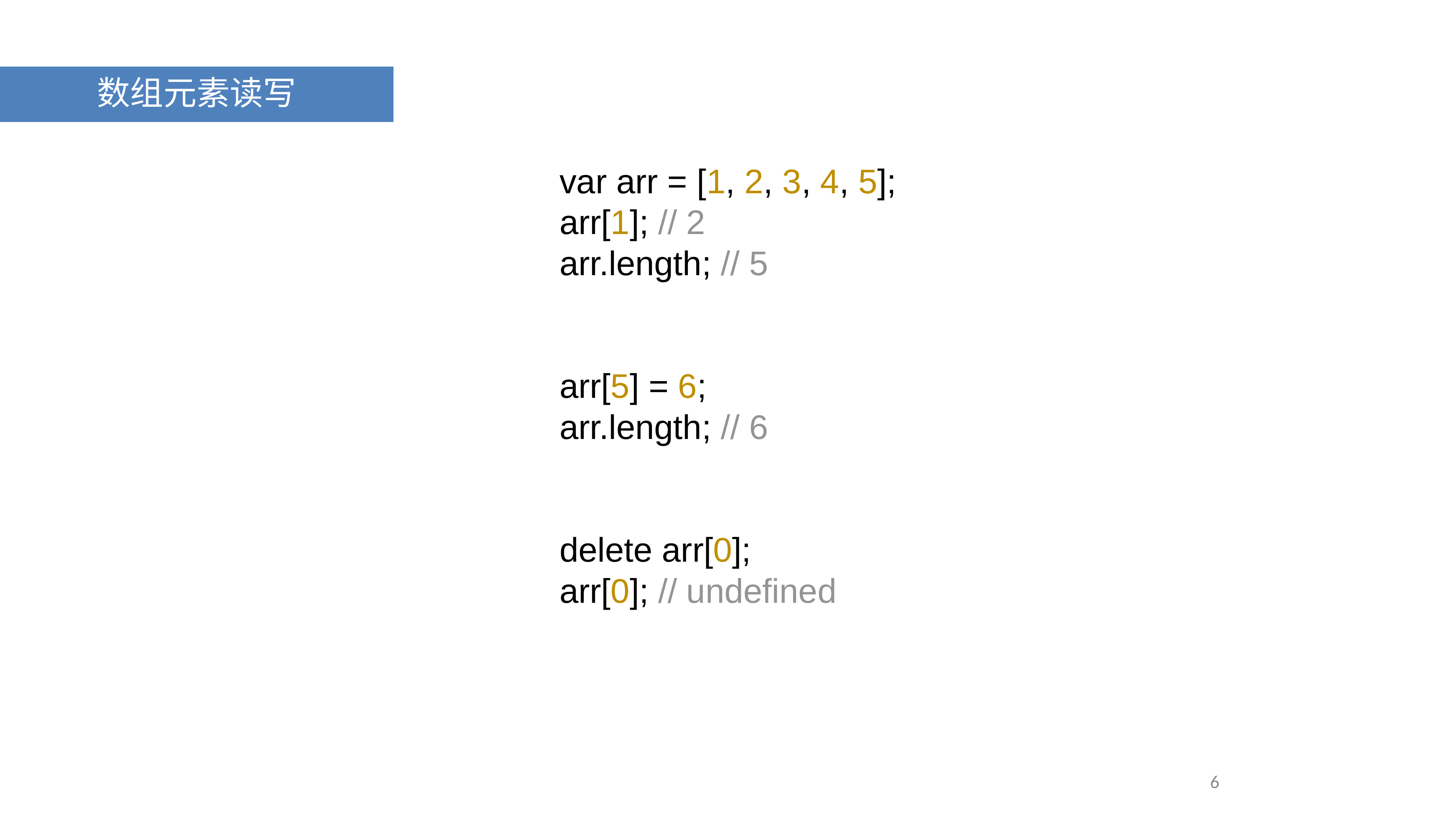

数组元素读写
var arr = [1, 2, 3, 4, 5];
arr[1]; // 2
arr.length; // 5

arr[5] = 6;
arr.length; // 6

delete arr[0];
arr[0]; // undefined
6